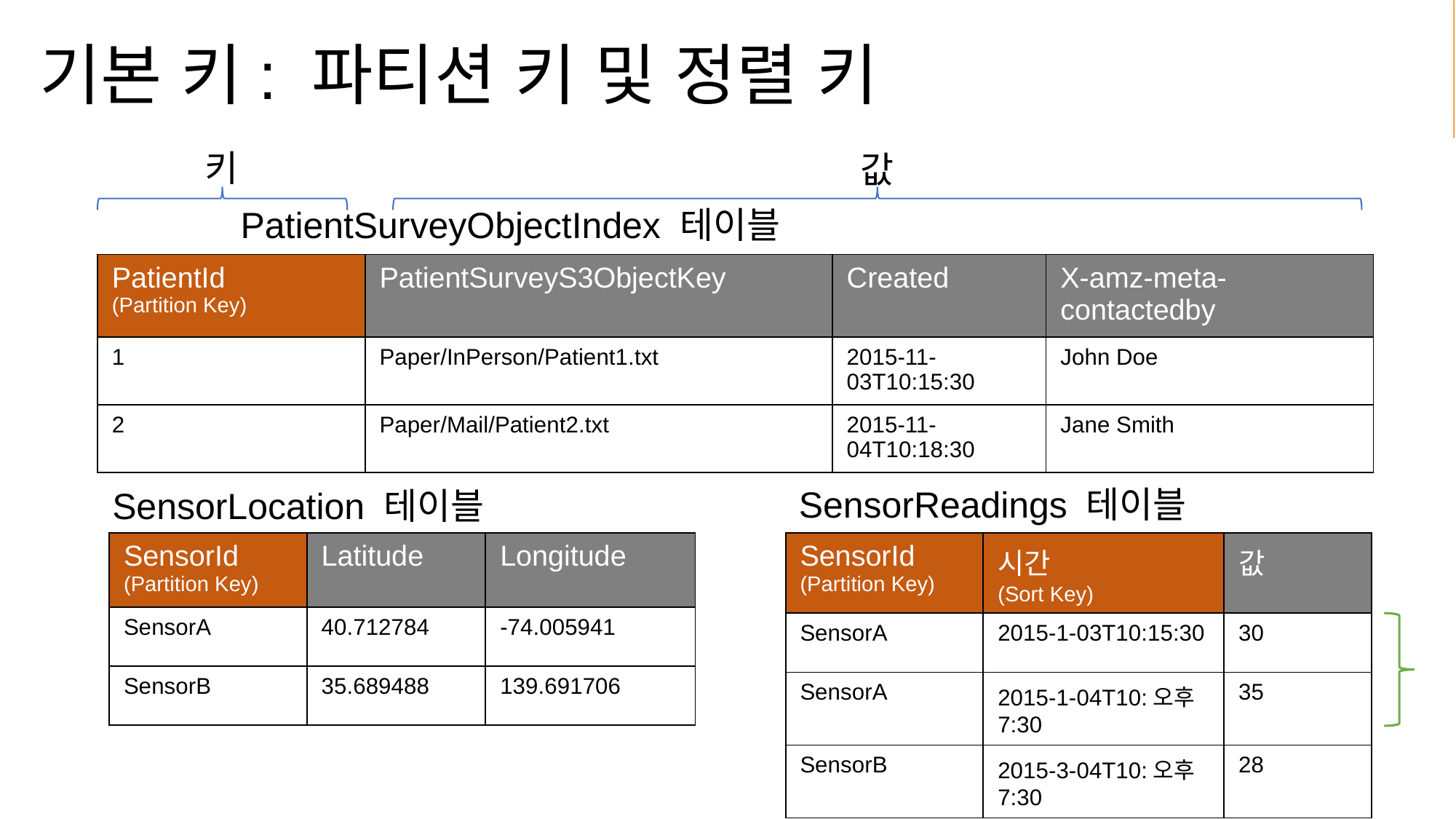

# 기본 키: 파티션 키 및 정렬 키

키
값
PatientSurveyObjectIndex 테이블
| PatientId (Partition Key) | PatientSurveyS3ObjectKey | Created | X-amz-meta-contactedby |
| --- | --- | --- | --- |
| 1 | Paper/InPerson/Patient1.txt | 2015-11-03T10:15:30 | John Doe |
| 2 | Paper/Mail/Patient2.txt | 2015-11-04T10:18:30 | Jane Smith |
SensorReadings 테이블
SensorLocation 테이블
| SensorId (Partition Key) | Latitude | Longitude |
| --- | --- | --- |
| SensorA | 40.712784 | -74.005941 |
| SensorB | 35.689488 | 139.691706 |
| SensorId (Partition Key) | 시간 (Sort Key) | 값 |
| --- | --- | --- |
| SensorA | 2015-1-03T10:15:30 | 30 |
| SensorA | 2015-1-04T10:오후 7:30 | 35 |
| SensorB | 2015-3-04T10:오후 7:30 | 28 |